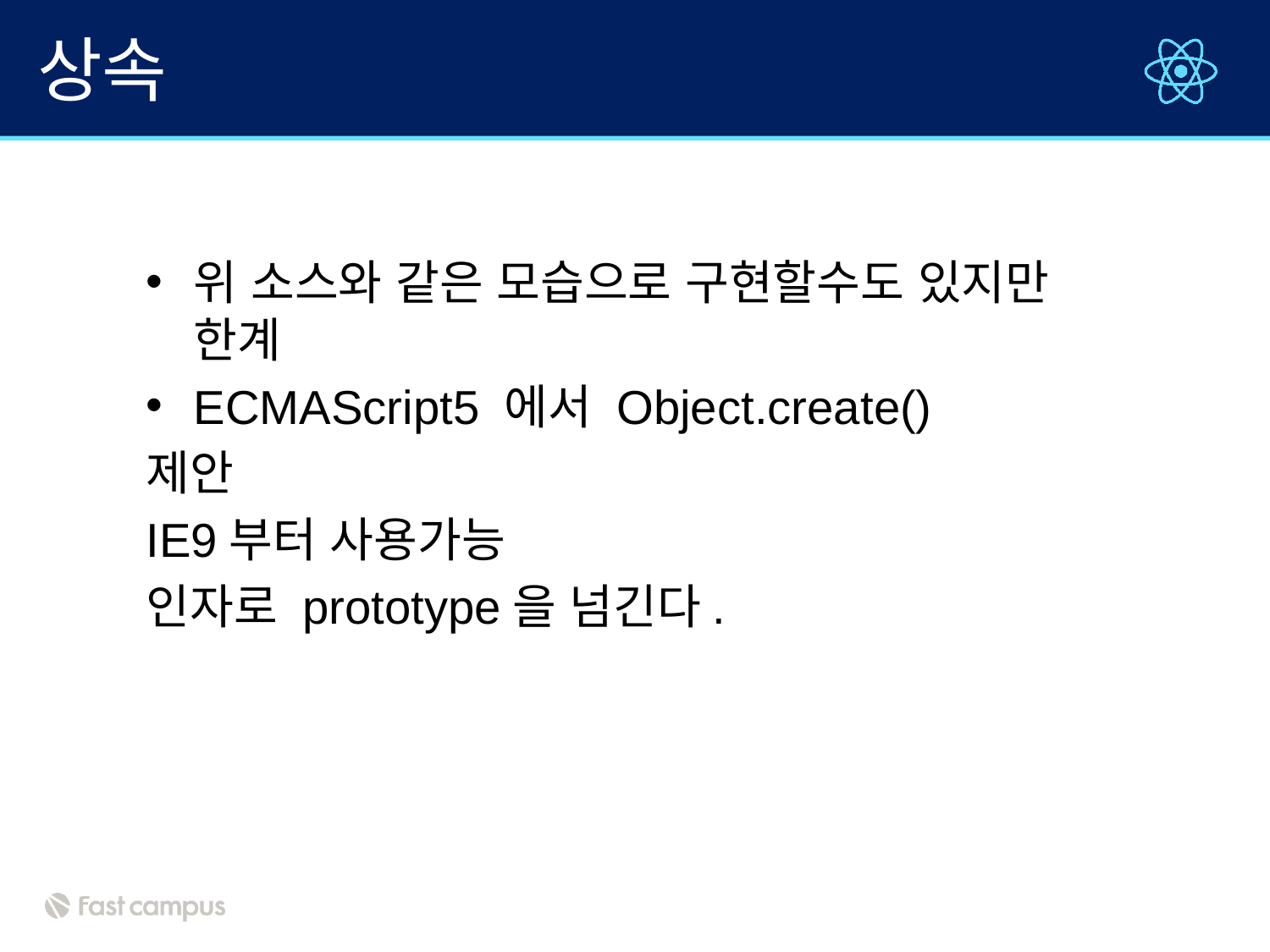

# 상속
위 소스와 같은 모습으로 구현할수도 있지만 한계
ECMAScript5 에서 Object.create()
제안
IE9부터 사용가능
인자로 prototype을 넘긴다.